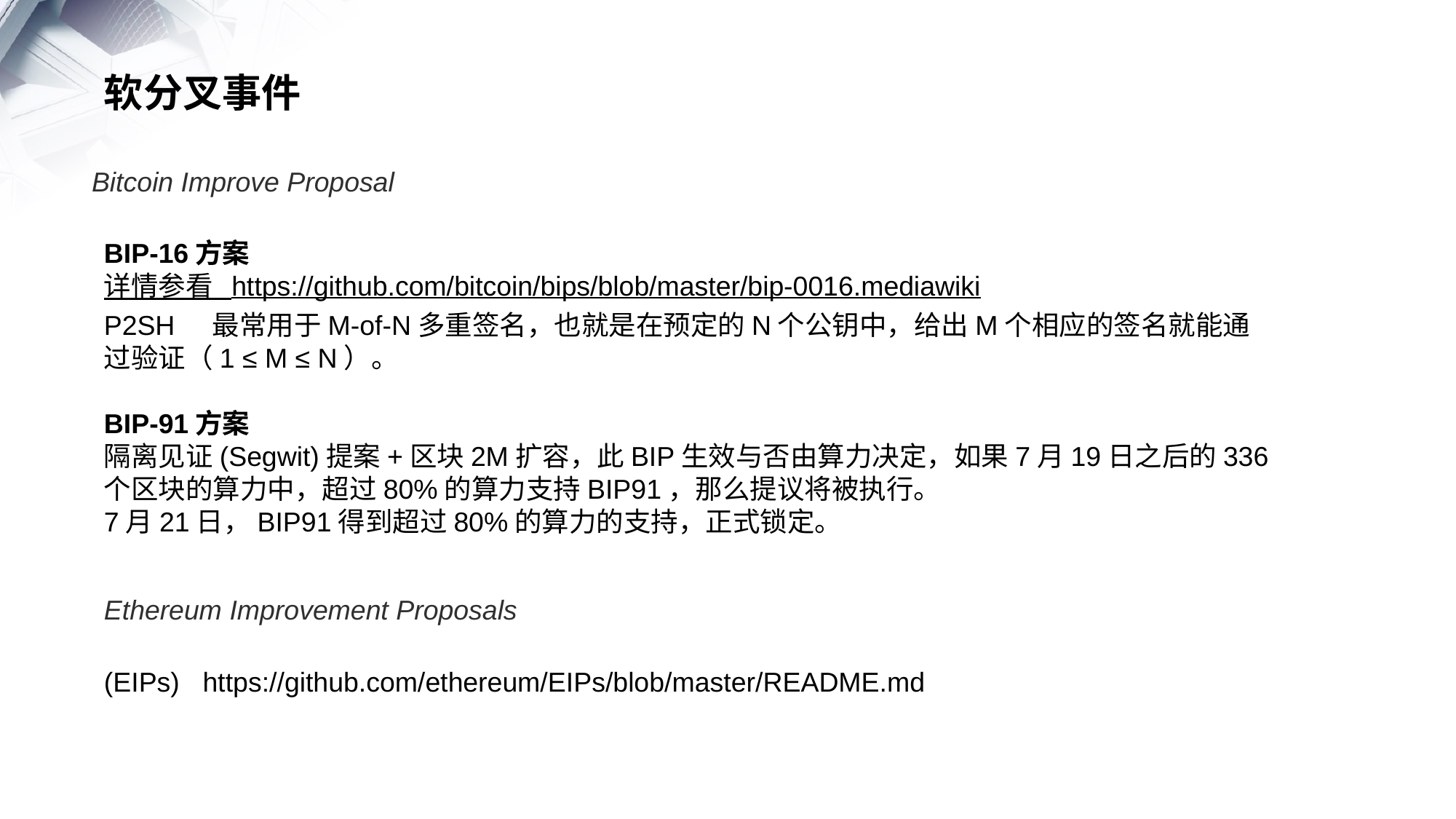

软分叉事件
Bitcoin Improve Proposal
BIP-16方案
详情参看   https://github.com/bitcoin/bips/blob/master/bip-0016.mediawiki
P2SH    最常用于M-of-N多重签名，也就是在预定的N个公钥中，给出M个相应的签名就能通过验证（1 ≤ M ≤ N）。
BIP-91方案
隔离见证(Segwit)提案+区块2M扩容，此BIP生效与否由算力决定，如果7月19日之后的336个区块的算力中，超过80%的算力支持BIP91，那么提议将被执行。
7月21日，BIP91得到超过80%的算力的支持，正式锁定。
Ethereum Improvement Proposals
(EIPs)   https://github.com/ethereum/EIPs/blob/master/README.md